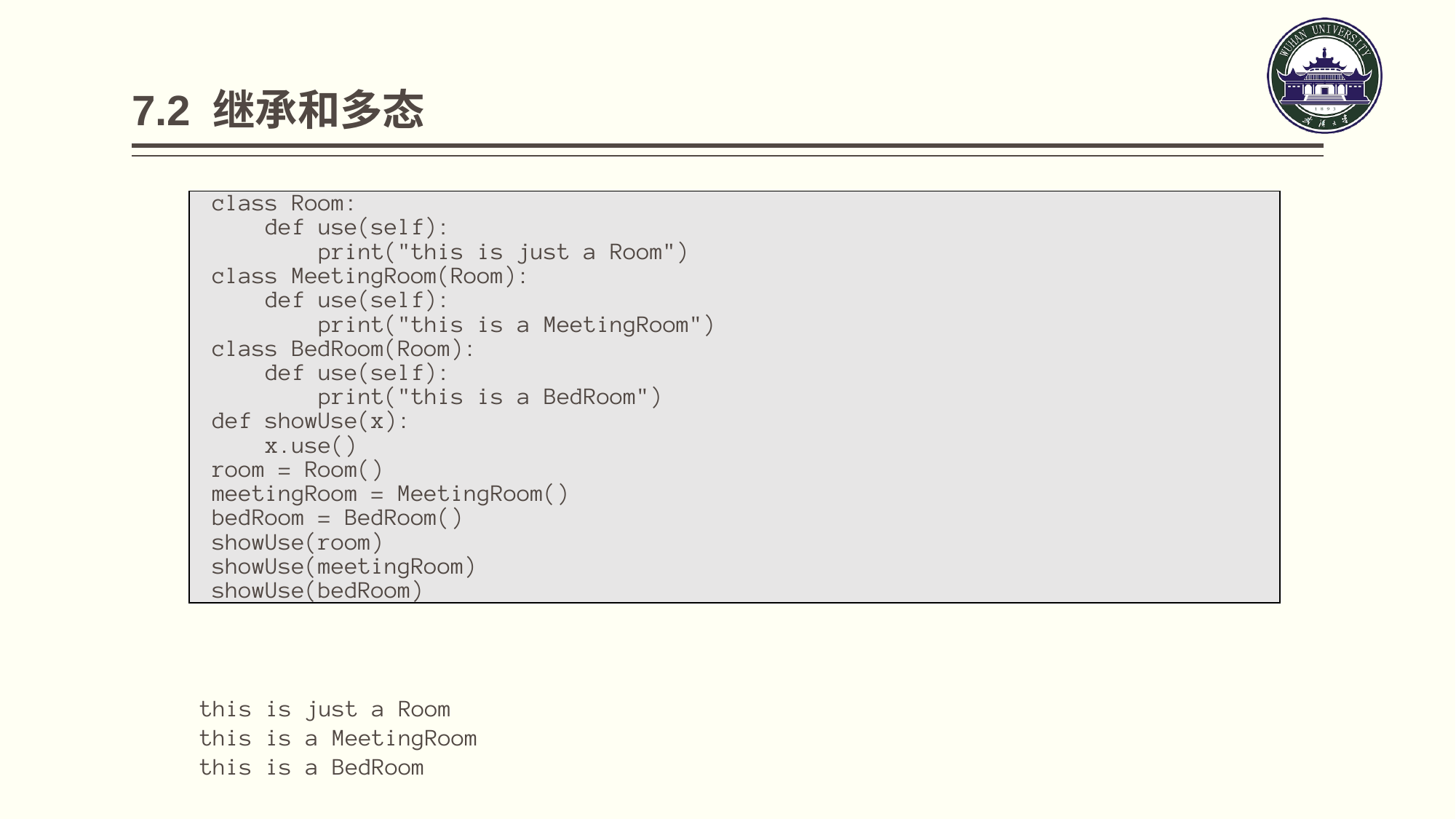

# 7.2 继承和多态
| class Room: def use(self): print("this is just a Room") class MeetingRoom(Room): def use(self): print("this is a MeetingRoom") class BedRoom(Room): def use(self): print("this is a BedRoom") def showUse(x): x.use() room = Room() meetingRoom = MeetingRoom() bedRoom = BedRoom() showUse(room) showUse(meetingRoom) showUse(bedRoom) |
| --- |
this is just a Room
this is a MeetingRoom
this is a BedRoom